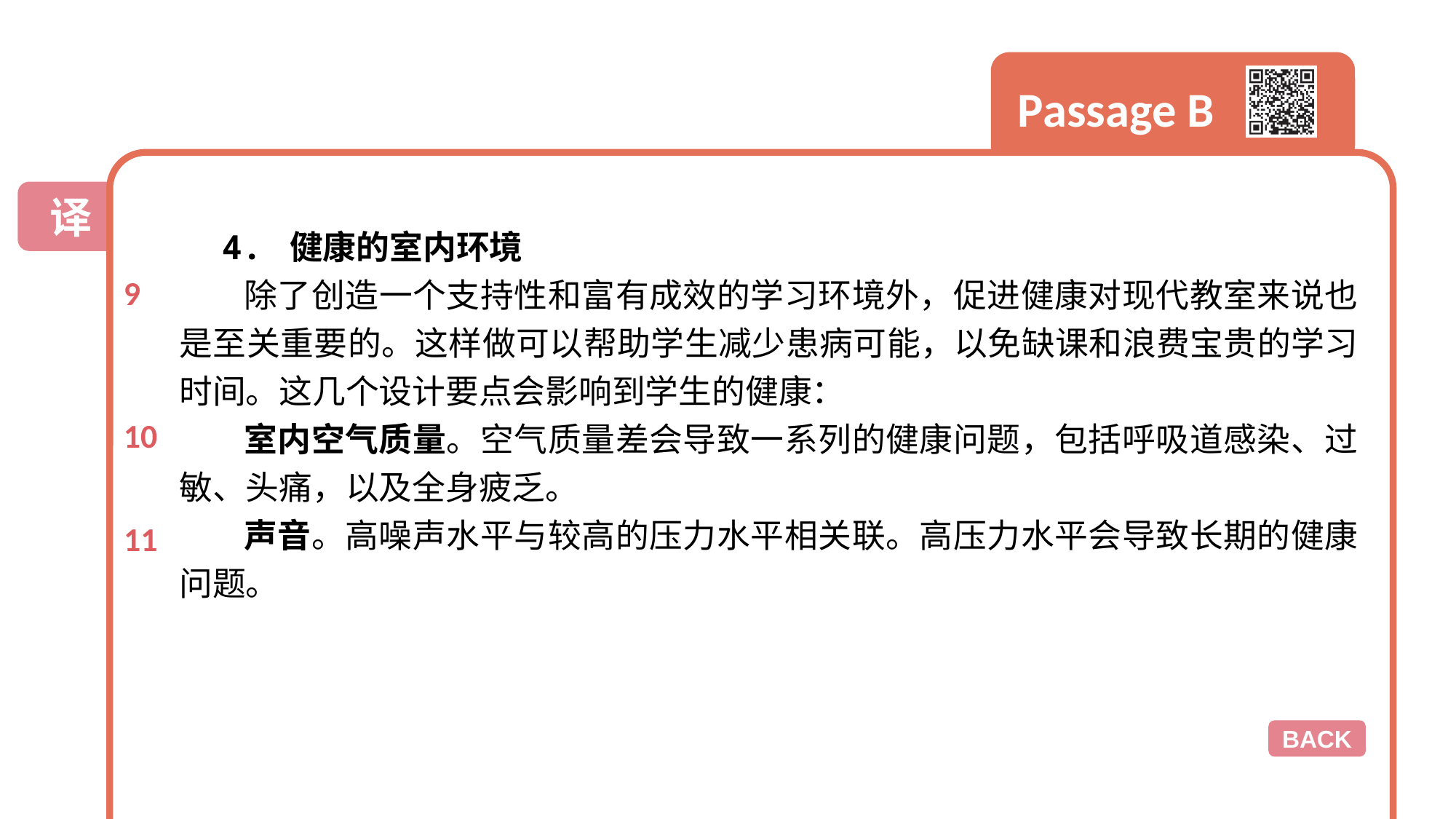

4. 健康的室内环境
除了创造一个支持性和富有成效的学习环境外，促进健康对现代教室来说也是至关重要的。这样做可以帮助学生减少患病可能，以免缺课和浪费宝贵的学习时间。这几个设计要点会影响到学生的健康：
室内空气质量。空气质量差会导致一系列的健康问题，包括呼吸道感染、过敏、头痛，以及全身疲乏。
声音。高噪声水平与较高的压力水平相关联。高压力水平会导致长期的健康问题。

9

10

11

BACK